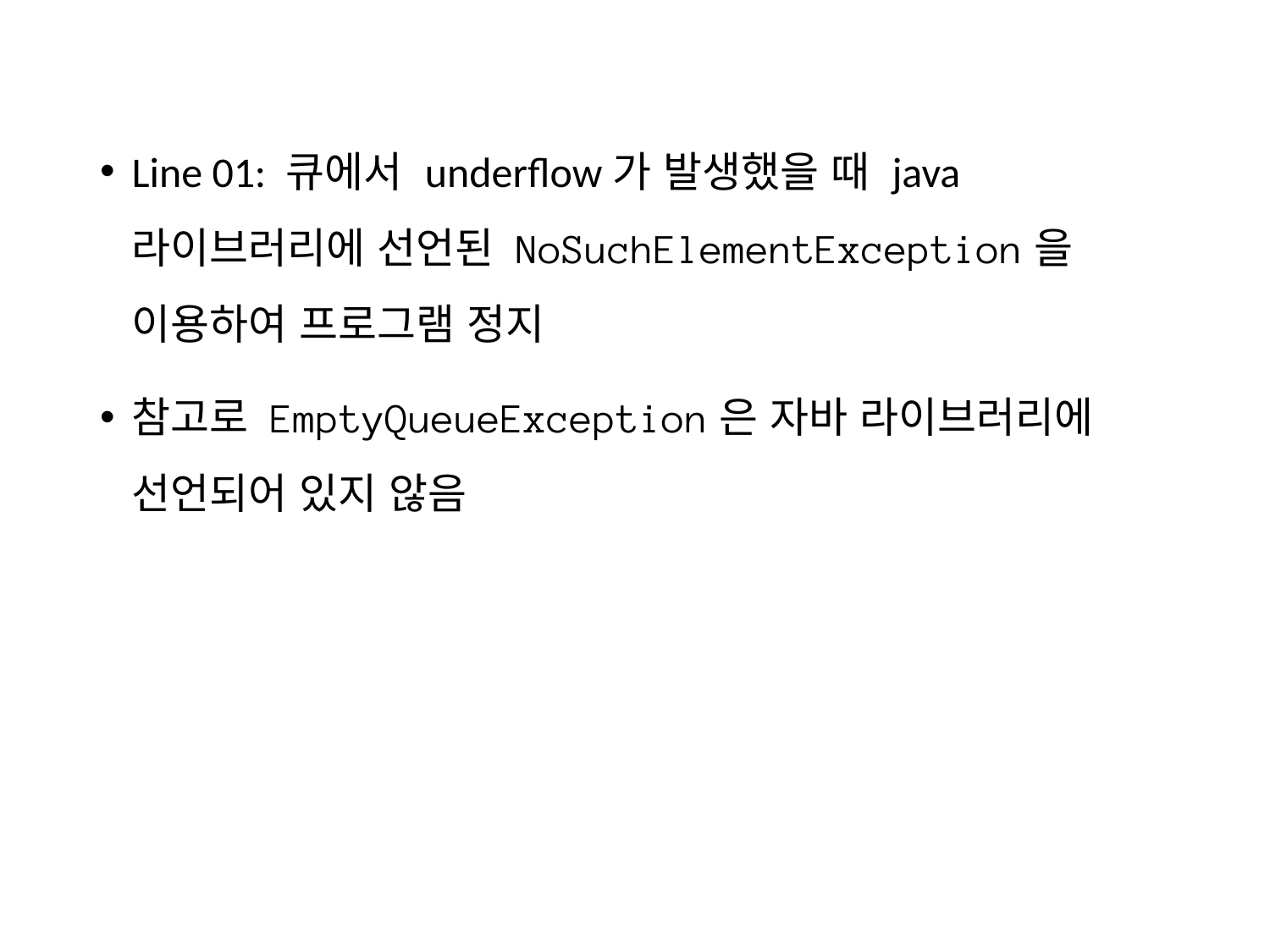

Line 01: 큐에서 underflow가 발생했을 때 java 라이브러리에 선언된 NoSuchElementException을 이용하여 프로그램 정지
참고로 EmptyQueueException은 자바 라이브러리에 선언되어 있지 않음